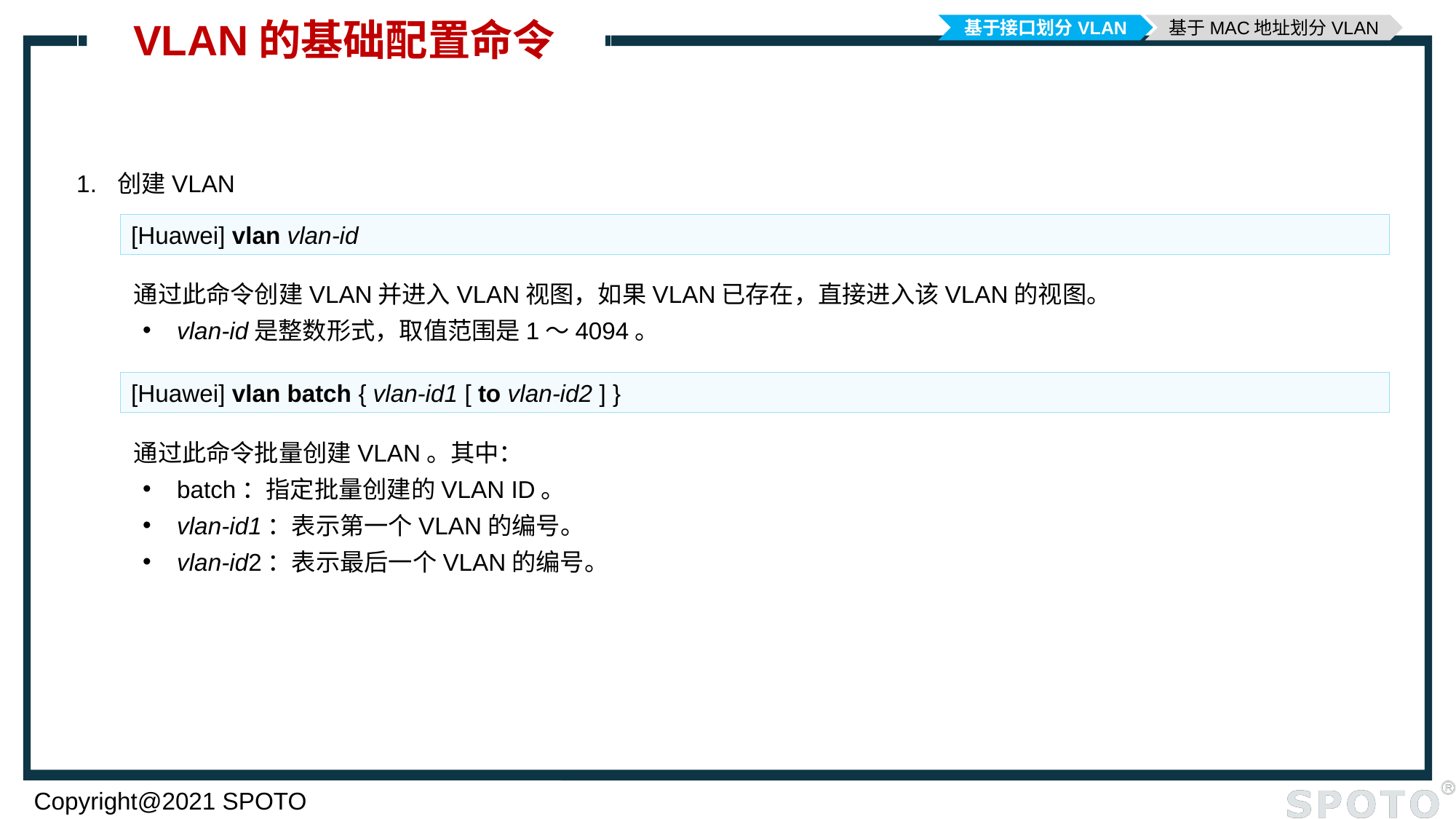

# VLAN的基础配置命令
基于接口划分VLAN
基于MAC地址划分VLAN
创建VLAN
[Huawei] vlan vlan-id
通过此命令创建VLAN并进入VLAN视图，如果VLAN已存在，直接进入该VLAN的视图。
vlan-id是整数形式，取值范围是1～4094。
[Huawei] vlan batch { vlan-id1 [ to vlan-id2 ] }
通过此命令批量创建VLAN。其中：
batch：指定批量创建的VLAN ID。
vlan-id1：表示第一个VLAN的编号。
vlan-id2：表示最后一个VLAN的编号。